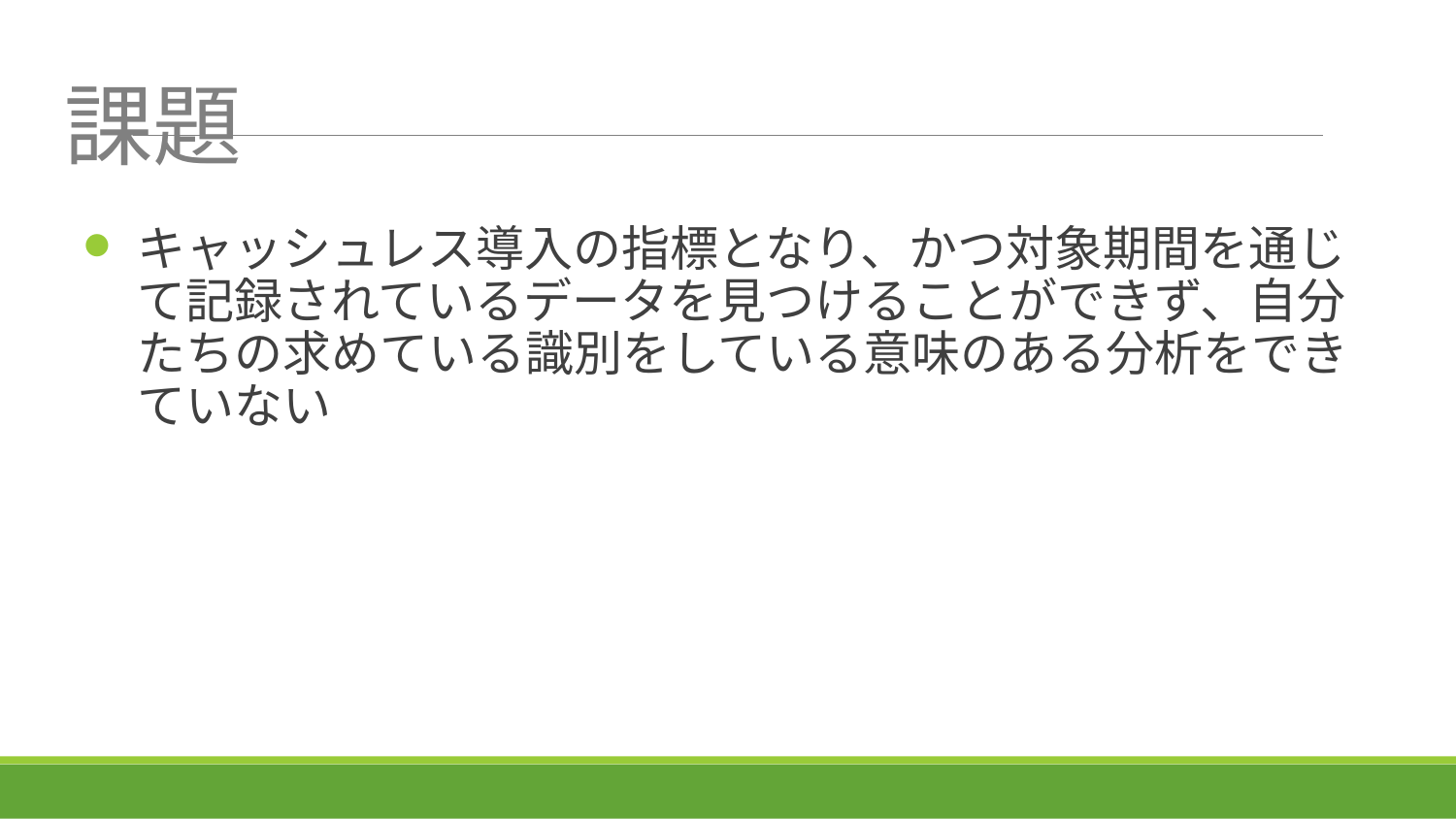

# 課題

キャッシュレス導入の指標となり、かつ対象期間を通じて記録されているデータを見つけることができず、自分たちの求めている識別をしている意味のある分析をできていない